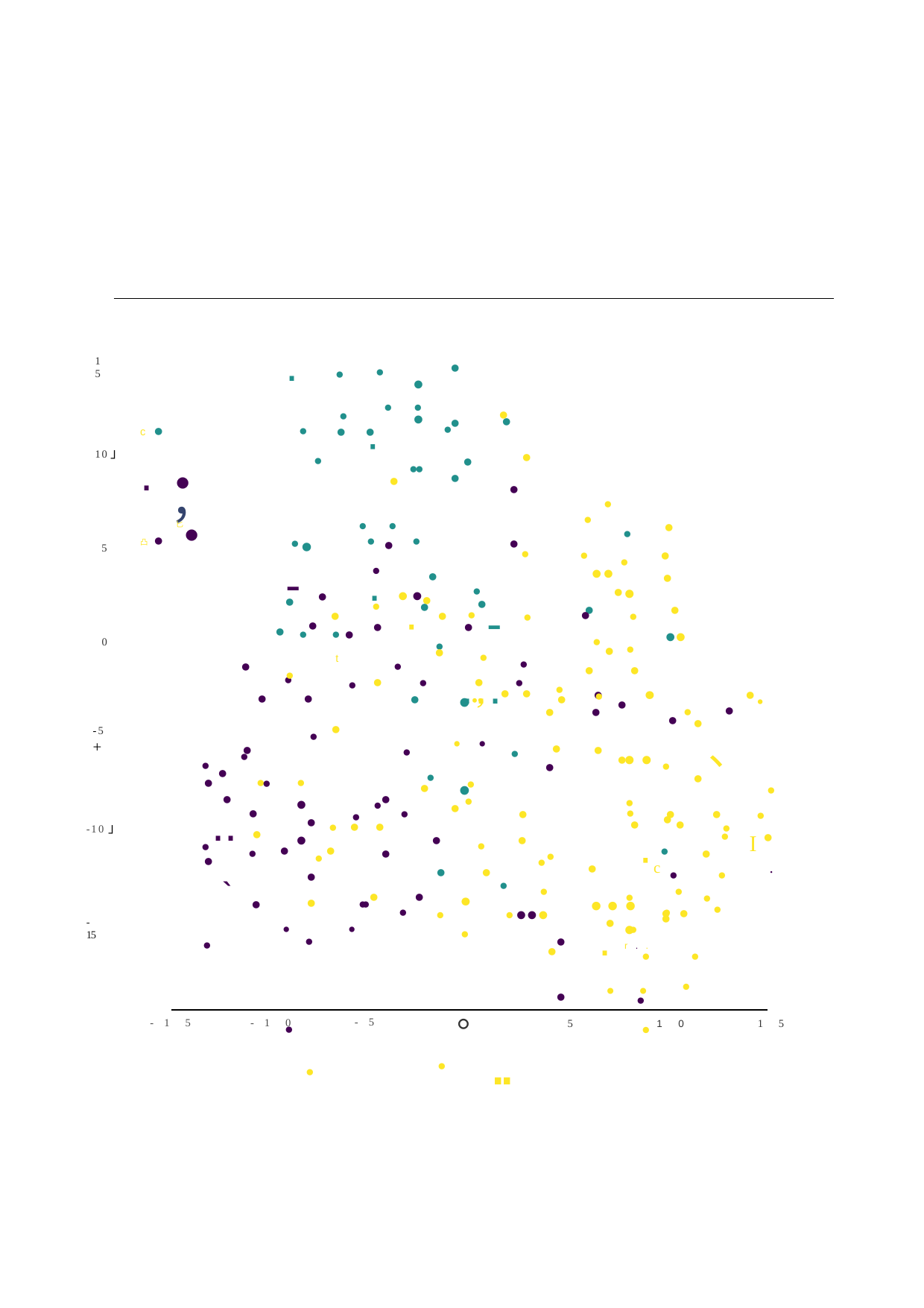

．．．．
．．．
. ．·． -．.
．．••．••．．．
15
．．
••
．
c．.凸．
．． ·．-．...
．．
．
．
．
10」
． ．．
．．
．．．．．．．．
．
，
．••
．．．．
．
．．
匕
.．..．.
．．．
．
5
••
．．t
．
．
．．．
．
．
••
．
．．
． ．
．．．． ．
．
．
．．．
••
..
．．． ．．
．., ．．． ．． ．．
0
．．
．
． ．••
．
．	．
．
．．．
．
．．
••．．． ．．．
．．．
．
• ．•	I
．．
．．..｀．
、 ．．．
-5 +
．． ．． ．
．．．．
． ． ．．
．．．．． ．
．
．．
．．．．
．
．
．．．•．• ．..
．．
．． ．．
••
．．．．
．
．．·c． ．.．. ． ．
．．•．• ．
-10」
...．． ••
． ．	．
．
．
•••
．．
-15
．••
r..
。5

-5
-15
-10
15
10